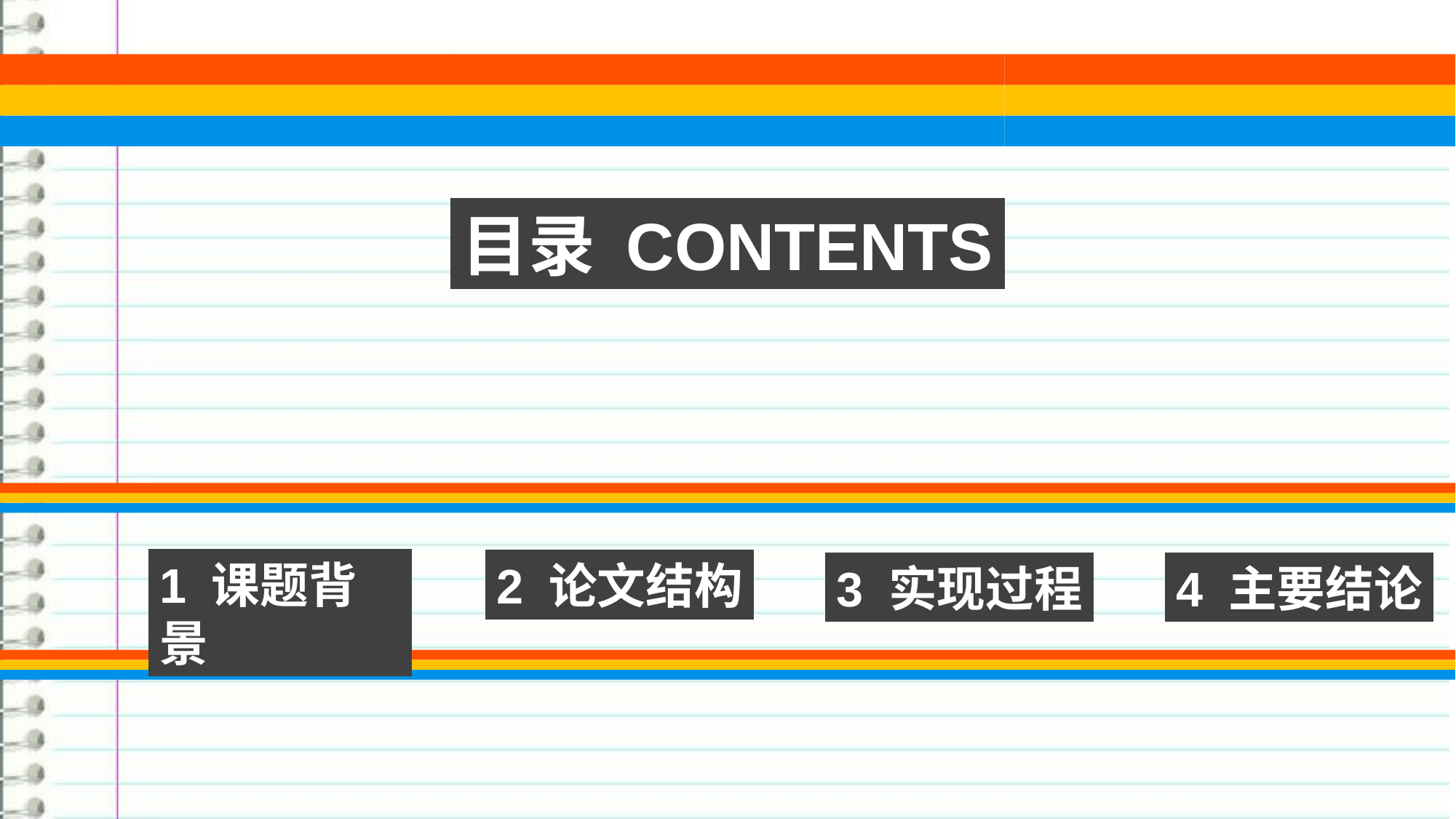

目录 CONTENTS

1 课题背景
2 论文结构
3 实现过程
4 主要结论